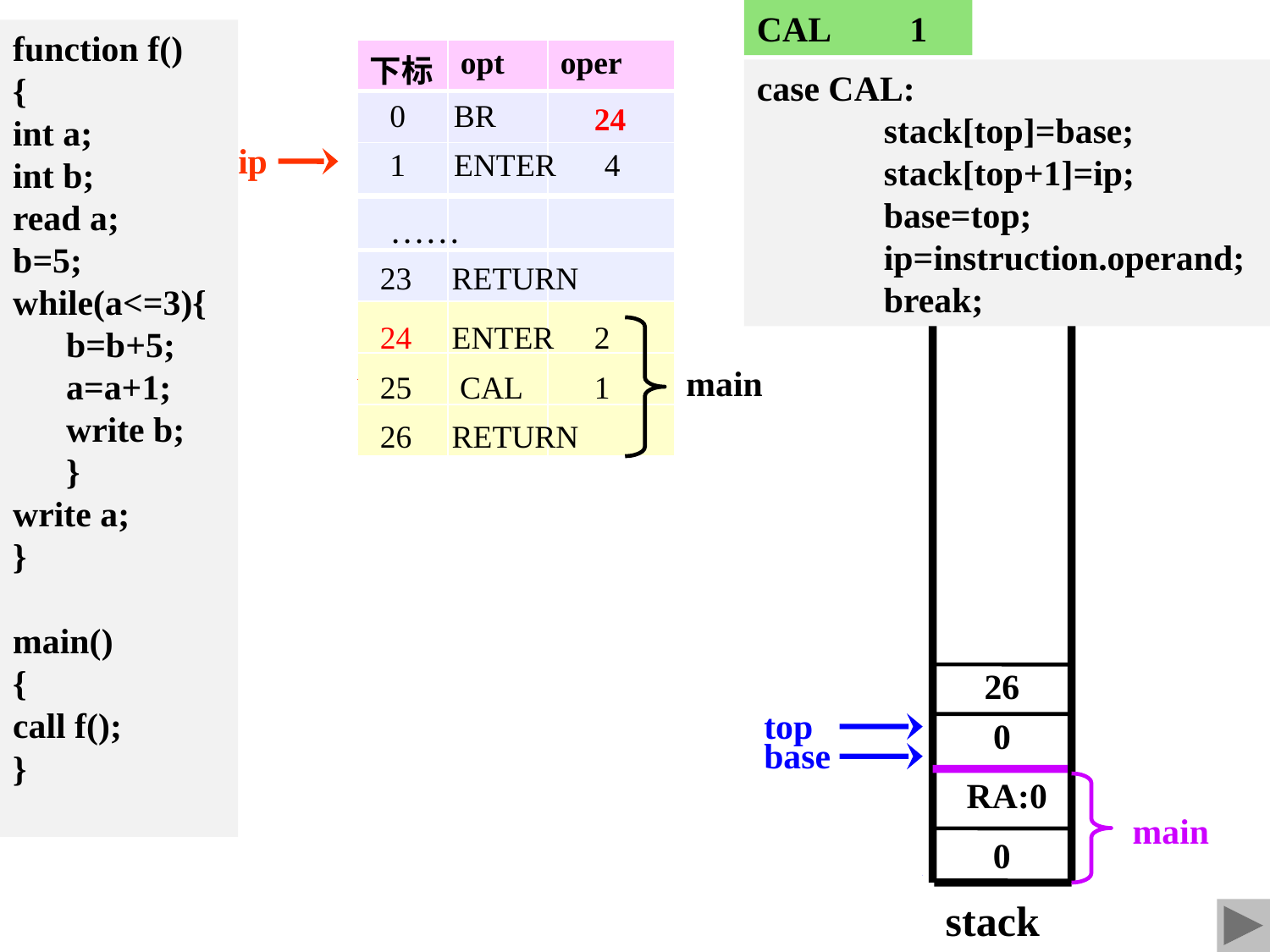

CAL         1
function f()
{
int a;
int b;
read a;
b=5;
while(a<=3){
      b=b+5;
      a=a+1;
      write b;
      }
write a;
}

main()
{
call f();
}

| 下标 | opt | oper |
| --- | --- | --- |
|  |  |  |
|  |  |  |
case CAL:
	stack[top]=base;
	stack[top+1]=ip;
	base=top;
	ip=instruction.operand;
	break;
0      BR
24
ip

1      ENTER      4
|  |  |  |
| --- | --- | --- |
|  |  |  |
|  |  |  |
|  |  |  |
|  |  |  |
……
23     RETURN

24     ENTER     2

main

ip

25      CAL         1

ip

26     RETURN

26
top

0
base

RA:0

main

0

base

stack